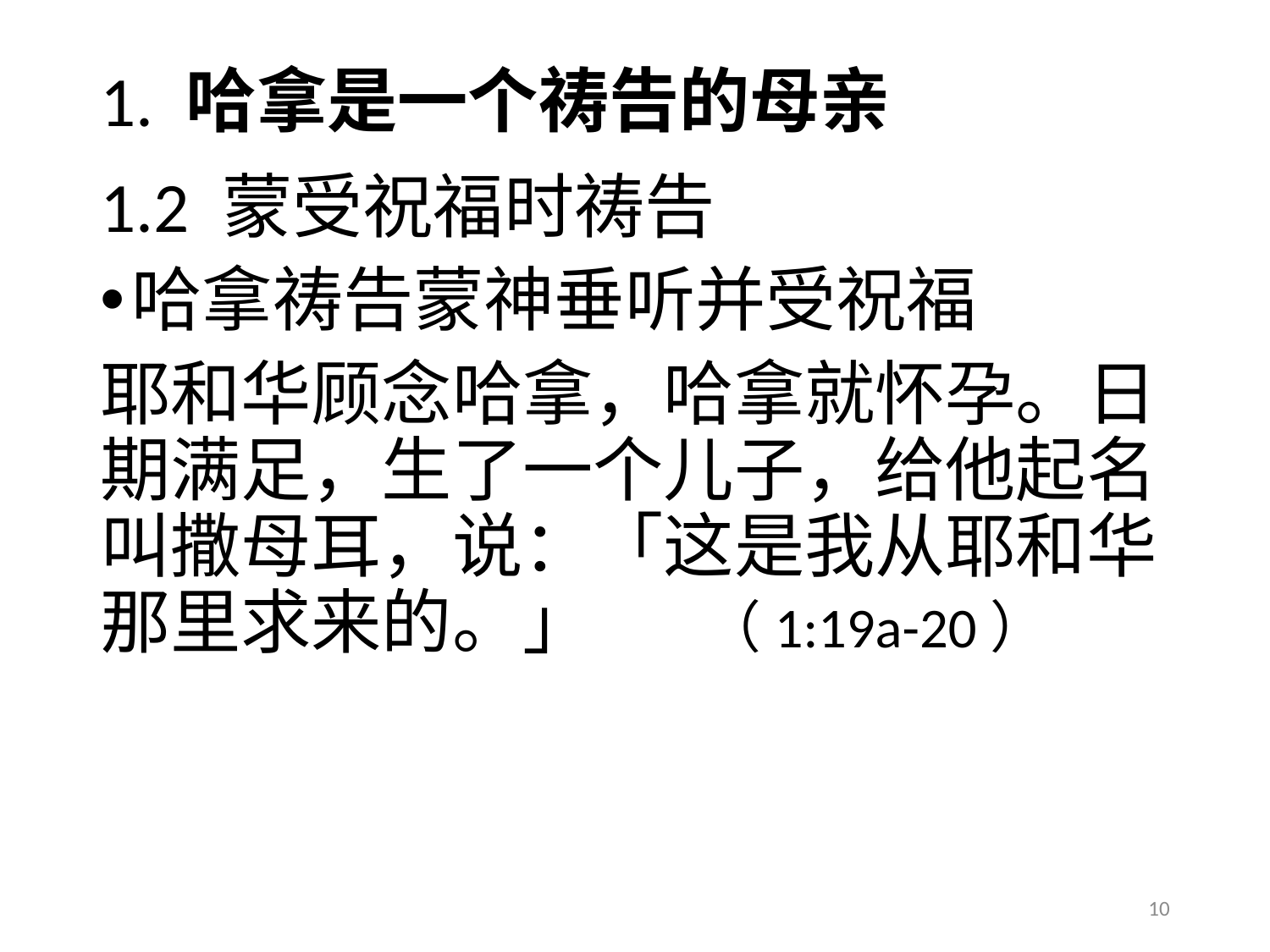

# 1. 哈拿是一个祷告的母亲
1.2 蒙受祝福时祷告
哈拿祷告蒙神垂听并受祝福
耶和华顾念哈拿，哈拿就怀孕。日期满足，生了一个儿子，给他起名叫撒母耳，说：「这是我从耶和华那里求来的。」       （1:19a-20）
10